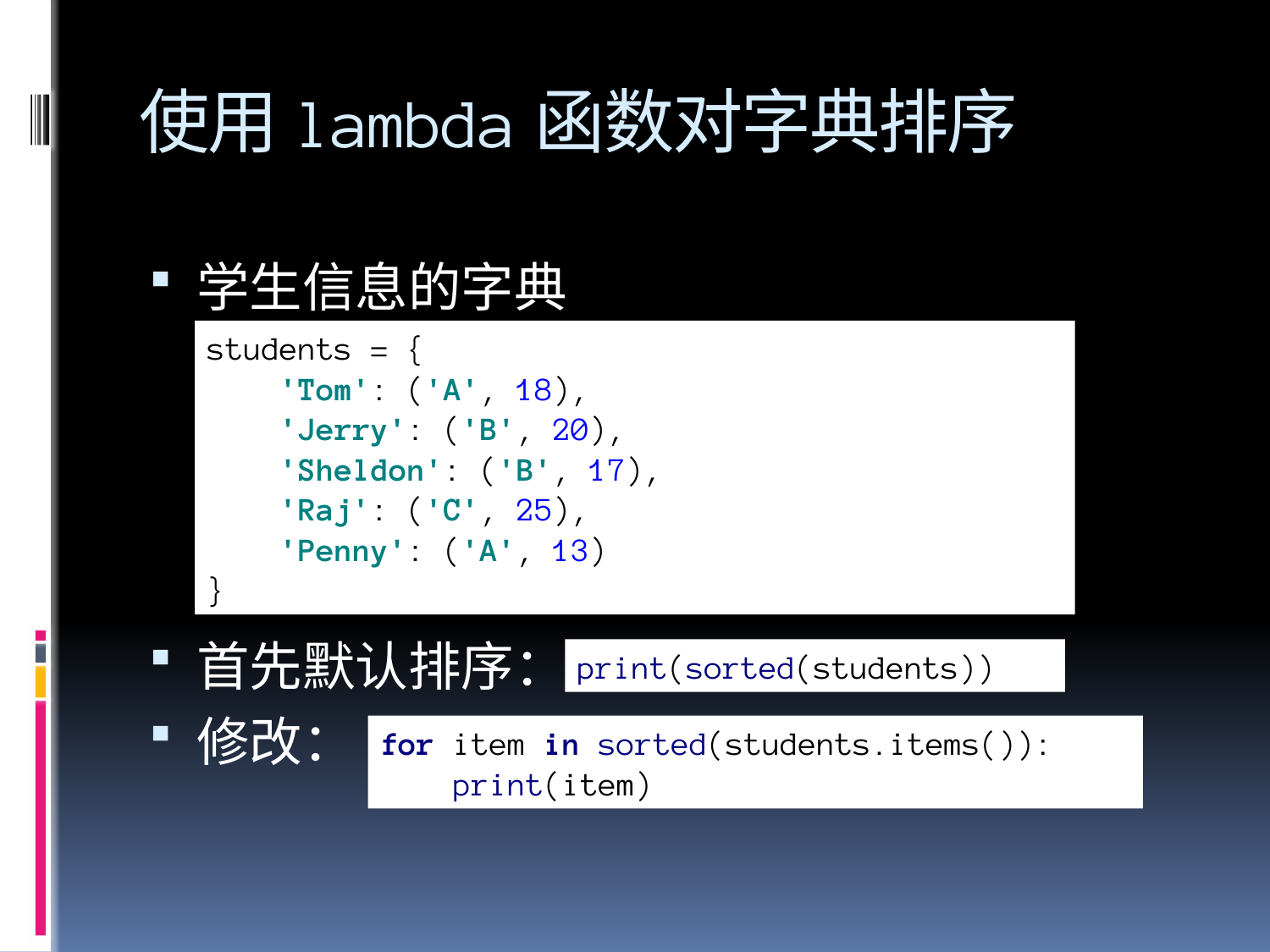

# 使用lambda函数对字典排序
学生信息的字典

首先默认排序：
修改：

students = {
    'Tom': ('A', 18),
    'Jerry': ('B', 20),
    'Sheldon': ('B', 17),
    'Raj': ('C', 25),
    'Penny': ('A', 13)
}
print(sorted(students))
for item in sorted(students.items()):
    print(item)